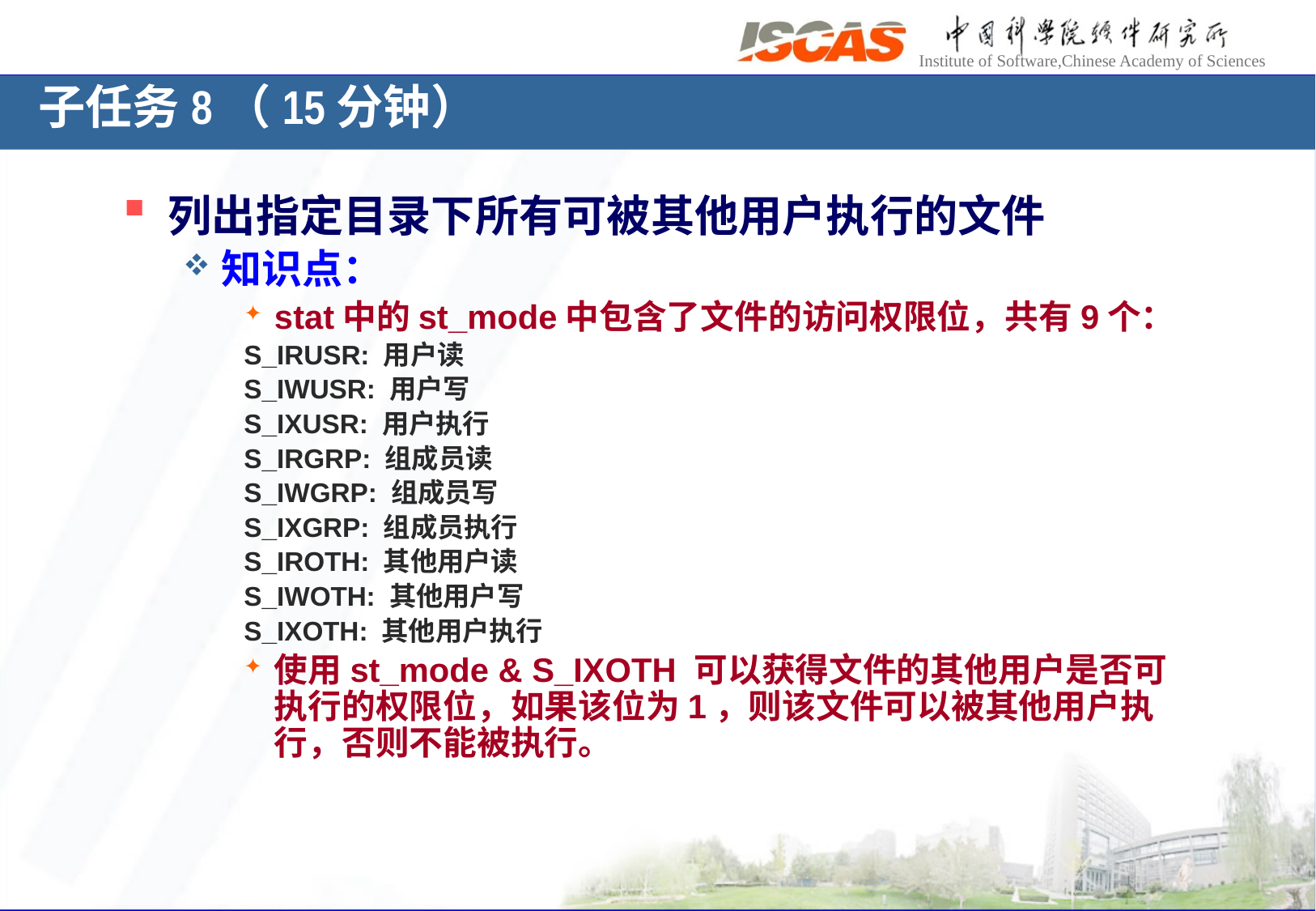

子任务8（15分钟）
列出指定目录下所有可被其他用户执行的文件
知识点：
stat中的st_mode中包含了文件的访问权限位，共有9个：
S_IRUSR: 用户读
S_IWUSR: 用户写
S_IXUSR: 用户执行
S_IRGRP: 组成员读
S_IWGRP: 组成员写
S_IXGRP: 组成员执行
S_IROTH: 其他用户读
S_IWOTH: 其他用户写
S_IXOTH: 其他用户执行
使用st_mode & S_IXOTH 可以获得文件的其他用户是否可执行的权限位，如果该位为1，则该文件可以被其他用户执行，否则不能被执行。